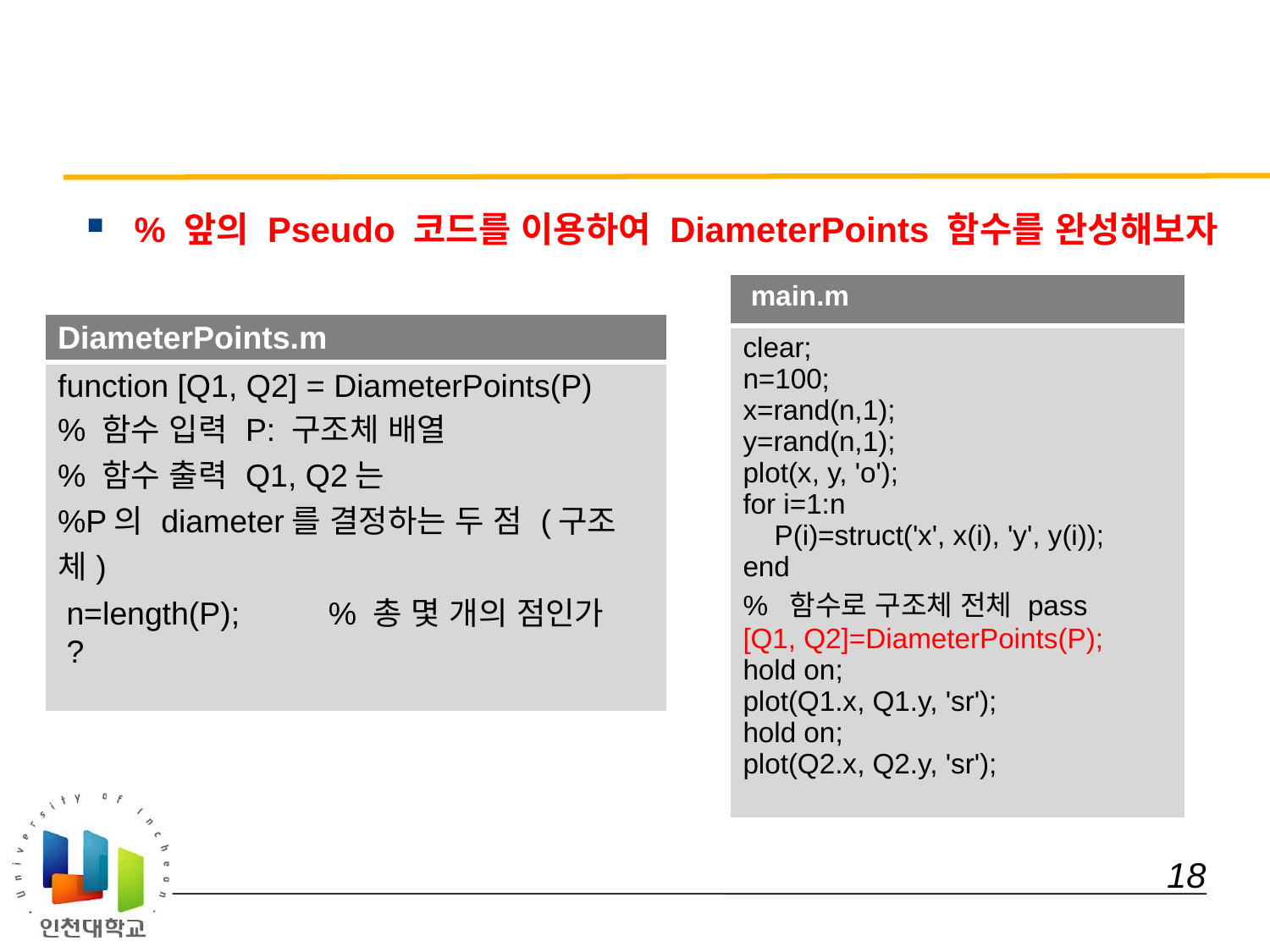

#
% 앞의 Pseudo 코드를 이용하여 DiameterPoints 함수를 완성해보자

| main.m |
| --- |
| clear; n=100; x=rand(n,1); y=rand(n,1); plot(x, y, 'o'); for i=1:n P(i)=struct('x', x(i), 'y', y(i)); end % 함수로 구조체 전체 pass [Q1, Q2]=DiameterPoints(P); hold on; plot(Q1.x, Q1.y, 'sr'); hold on; plot(Q2.x, Q2.y, 'sr'); |
| DiameterPoints.m |
| --- |
| function [Q1, Q2] = DiameterPoints(P) % 함수 입력 P: 구조체 배열 % 함수 출력 Q1, Q2는 %P의 diameter를 결정하는 두 점 (구조체) n=length(P); % 총 몇 개의 점인가 ? |
 18
 18